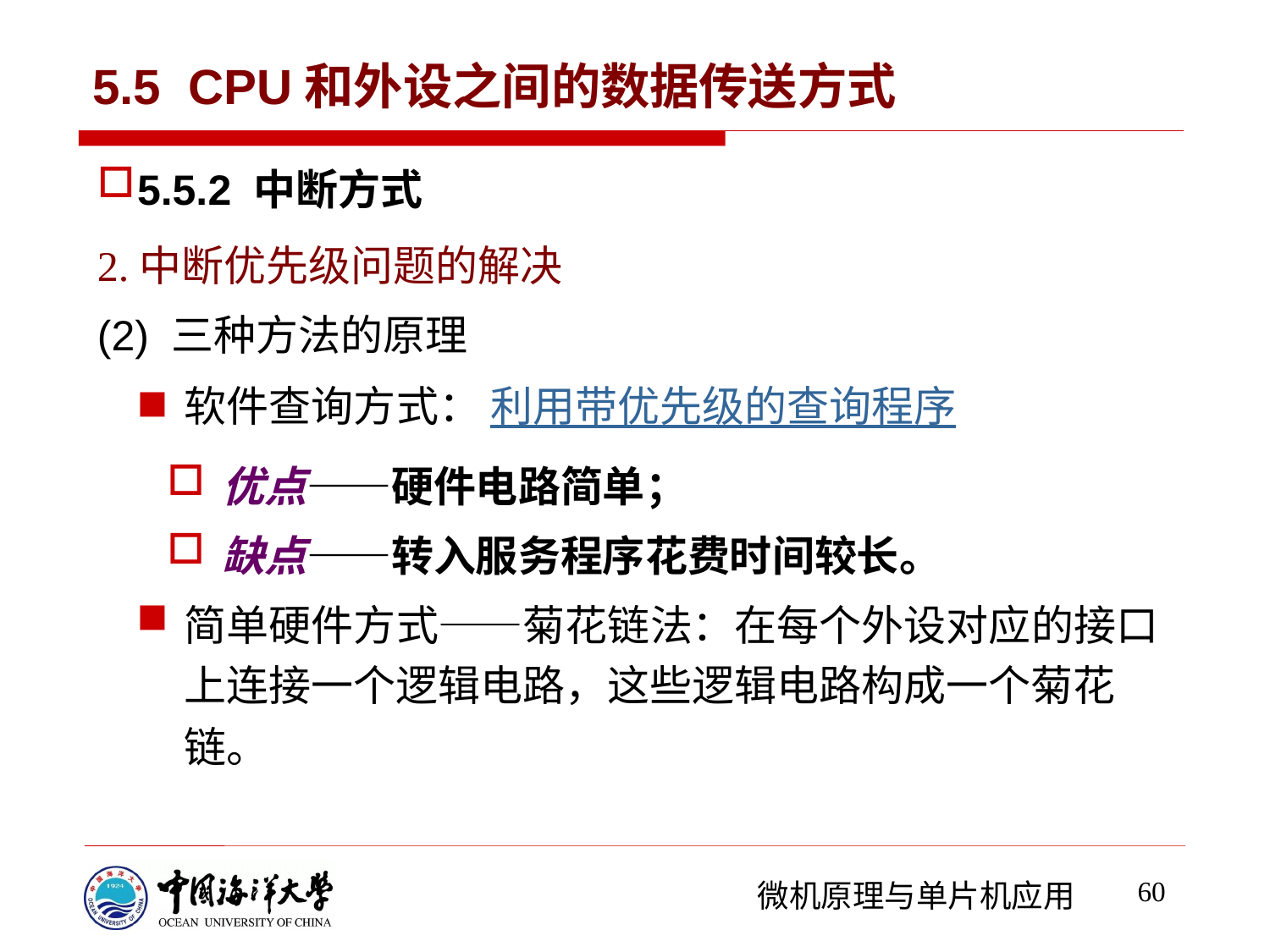

# 5.5  CPU和外设之间的数据传送方式
5.5.2 中断方式
2.中断优先级问题的解决
(2) 三种方法的原理
软件查询方式： 利用带优先级的查询程序
优点——硬件电路简单；
缺点——转入服务程序花费时间较长。
简单硬件方式——菊花链法：在每个外设对应的接口上连接一个逻辑电路，这些逻辑电路构成一个菊花链。
60